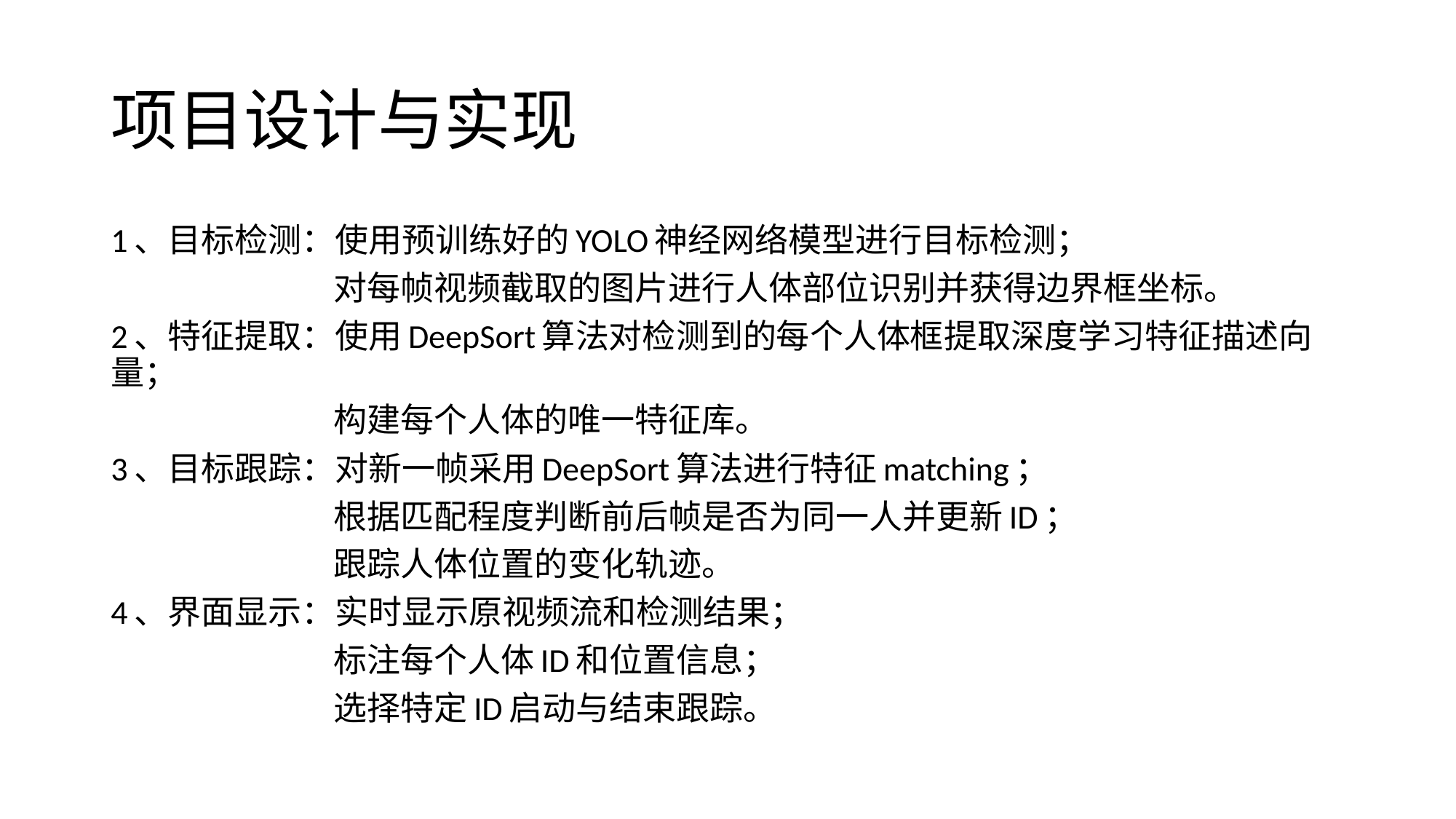

# 项目设计与实现
1、目标检测：使用预训练好的YOLO神经网络模型进行目标检测；
                             对每帧视频截取的图片进行人体部位识别并获得边界框坐标。
2、特征提取：使用DeepSort算法对检测到的每个人体框提取深度学习特征描述向量；
                             构建每个人体的唯一特征库。
3、目标跟踪：对新一帧采用DeepSort算法进行特征matching；
                             根据匹配程度判断前后帧是否为同一人并更新ID；
                             跟踪人体位置的变化轨迹。
4、界面显示：实时显示原视频流和检测结果；
                             标注每个人体ID和位置信息；
                             选择特定ID启动与结束跟踪。